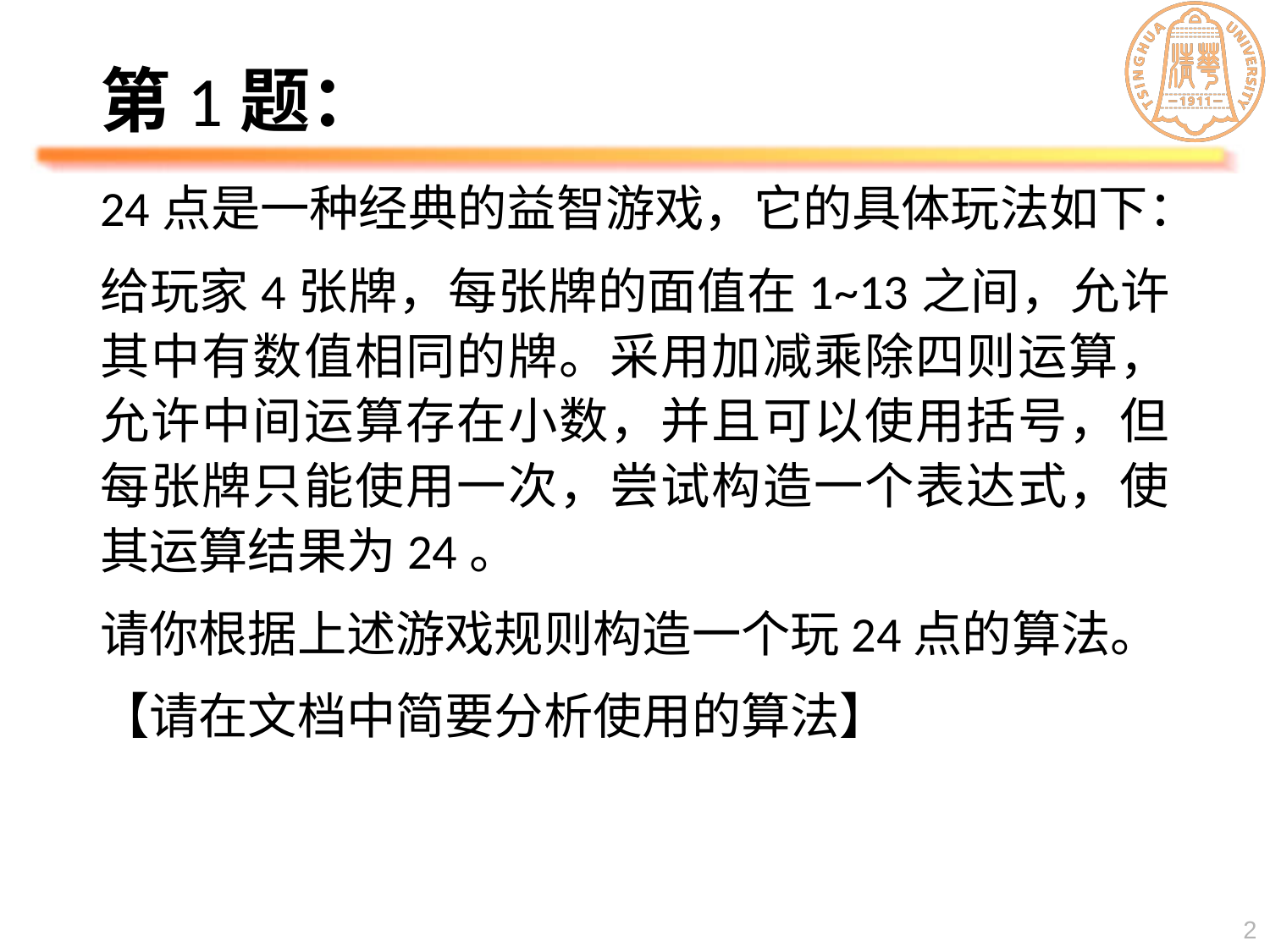

# 第1题：
24点是一种经典的益智游戏，它的具体玩法如下：
给玩家4张牌，每张牌的面值在1~13之间，允许其中有数值相同的牌。采用加减乘除四则运算，允许中间运算存在小数，并且可以使用括号，但每张牌只能使用一次，尝试构造一个表达式，使其运算结果为24。
请你根据上述游戏规则构造一个玩24点的算法。
【请在文档中简要分析使用的算法】
2